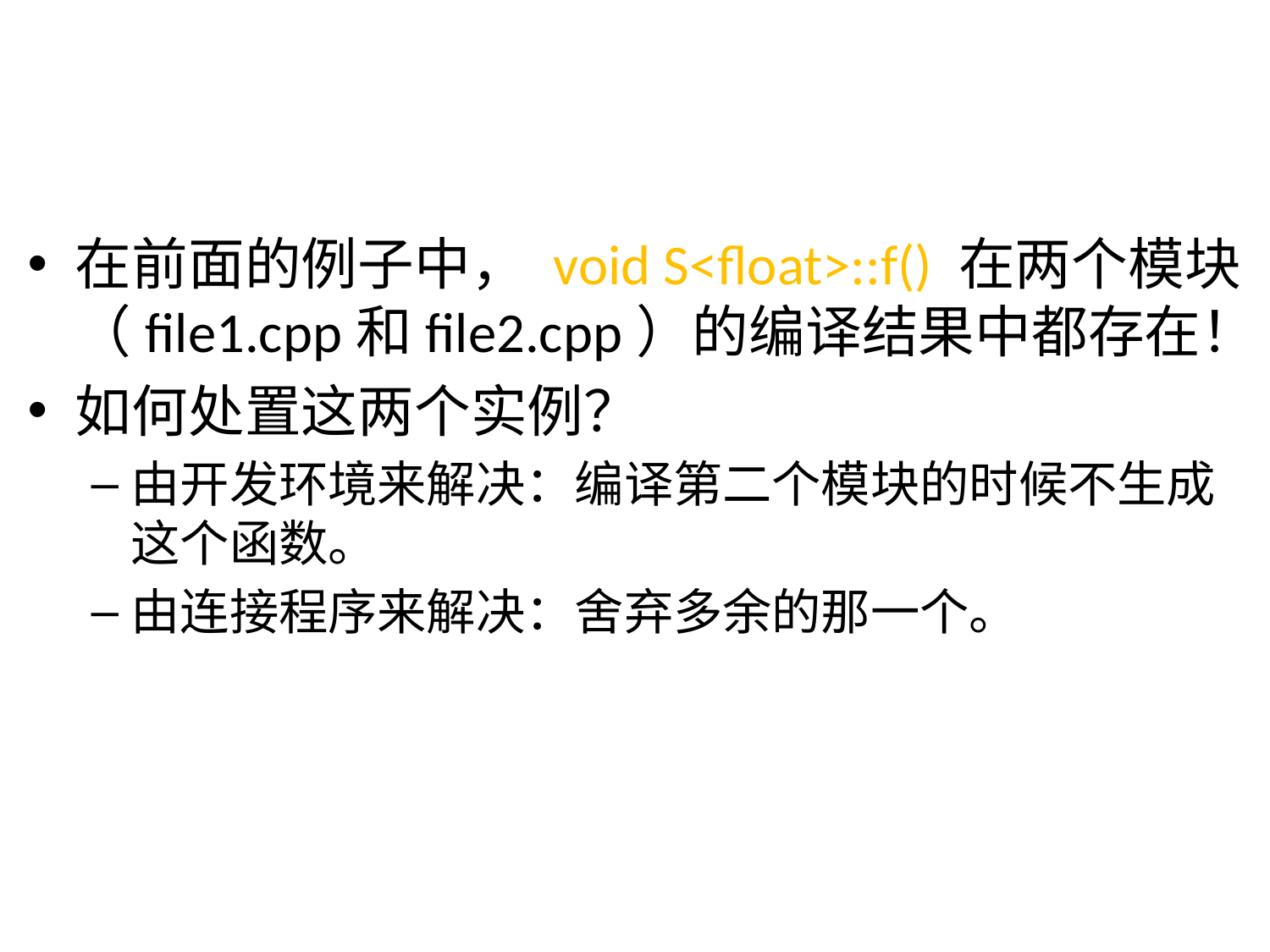

#
在前面的例子中， void S<float>::f() 在两个模块（file1.cpp和file2.cpp）的编译结果中都存在！
如何处置这两个实例？
由开发环境来解决：编译第二个模块的时候不生成这个函数。
由连接程序来解决：舍弃多余的那一个。